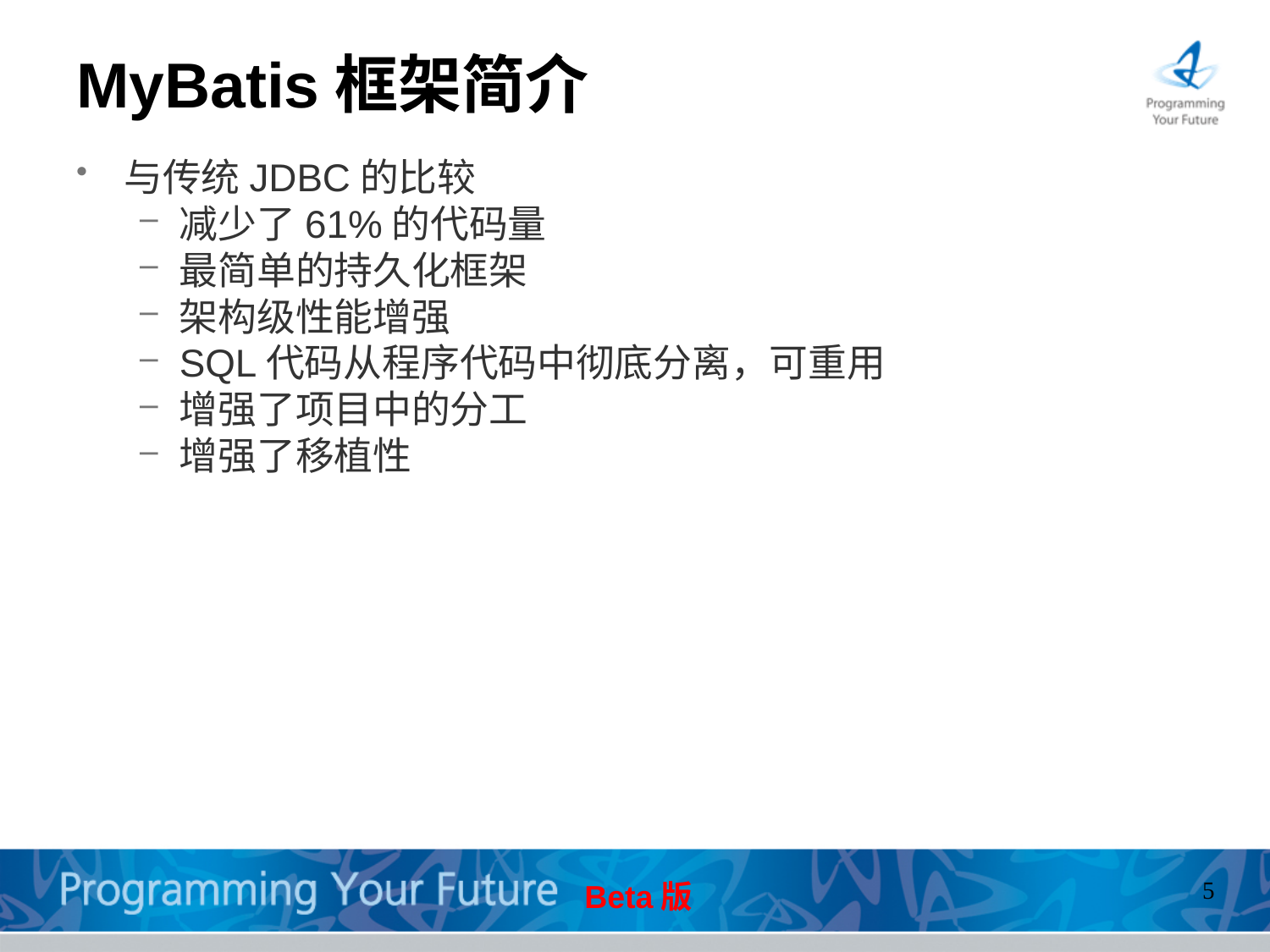

# MyBatis框架简介
与传统JDBC的比较
减少了61%的代码量
最简单的持久化框架
架构级性能增强
SQL代码从程序代码中彻底分离，可重用
增强了项目中的分工
增强了移植性